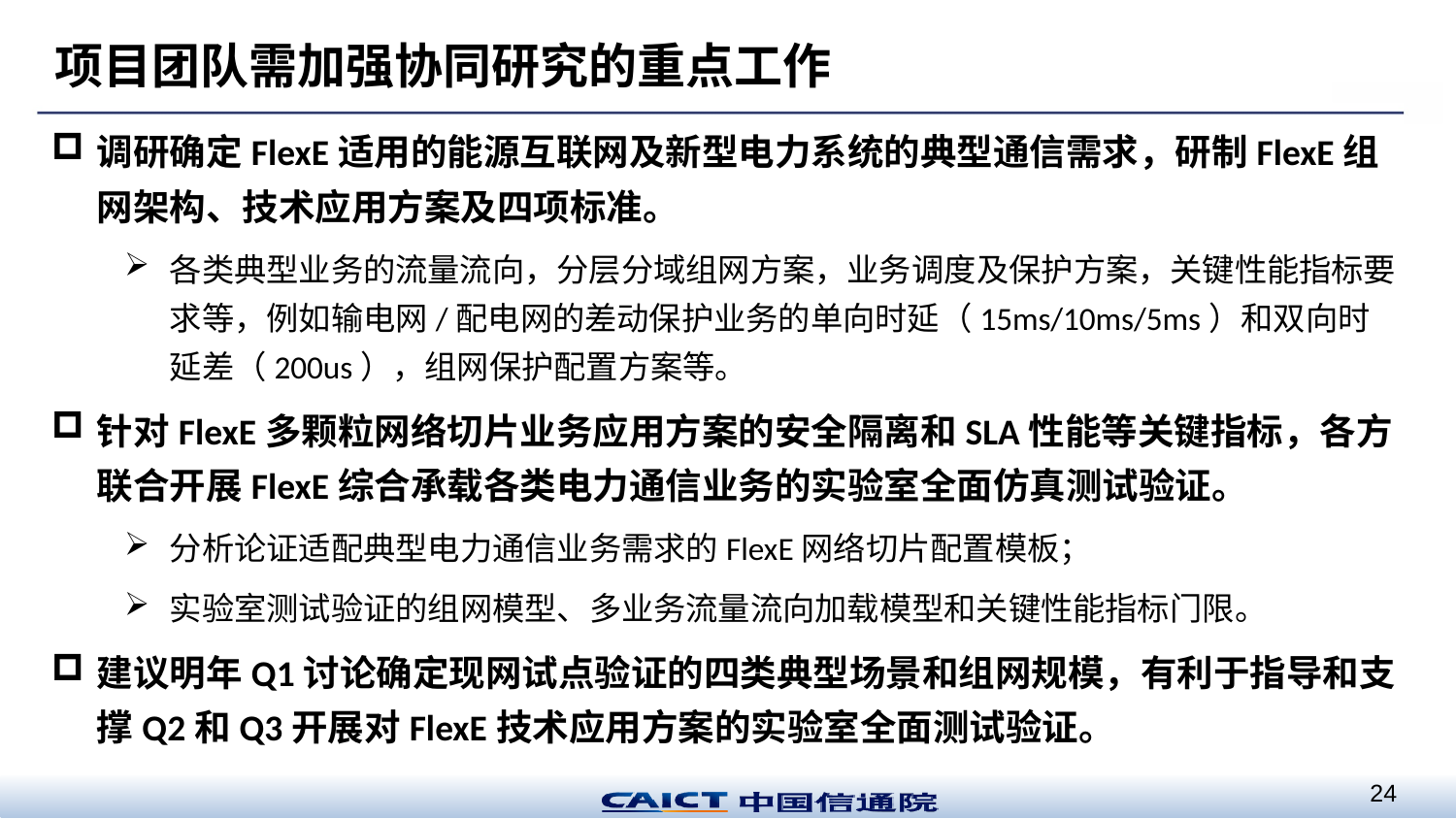

# 项目团队需加强协同研究的重点工作
调研确定FlexE适用的能源互联网及新型电力系统的典型通信需求，研制FlexE组网架构、技术应用方案及四项标准。
各类典型业务的流量流向，分层分域组网方案，业务调度及保护方案，关键性能指标要求等，例如输电网/配电网的差动保护业务的单向时延（15ms/10ms/5ms）和双向时延差（200us），组网保护配置方案等。
针对FlexE多颗粒网络切片业务应用方案的安全隔离和SLA性能等关键指标，各方联合开展FlexE综合承载各类电力通信业务的实验室全面仿真测试验证。
分析论证适配典型电力通信业务需求的FlexE网络切片配置模板；
实验室测试验证的组网模型、多业务流量流向加载模型和关键性能指标门限。
建议明年Q1讨论确定现网试点验证的四类典型场景和组网规模，有利于指导和支撑Q2和Q3开展对FlexE技术应用方案的实验室全面测试验证。